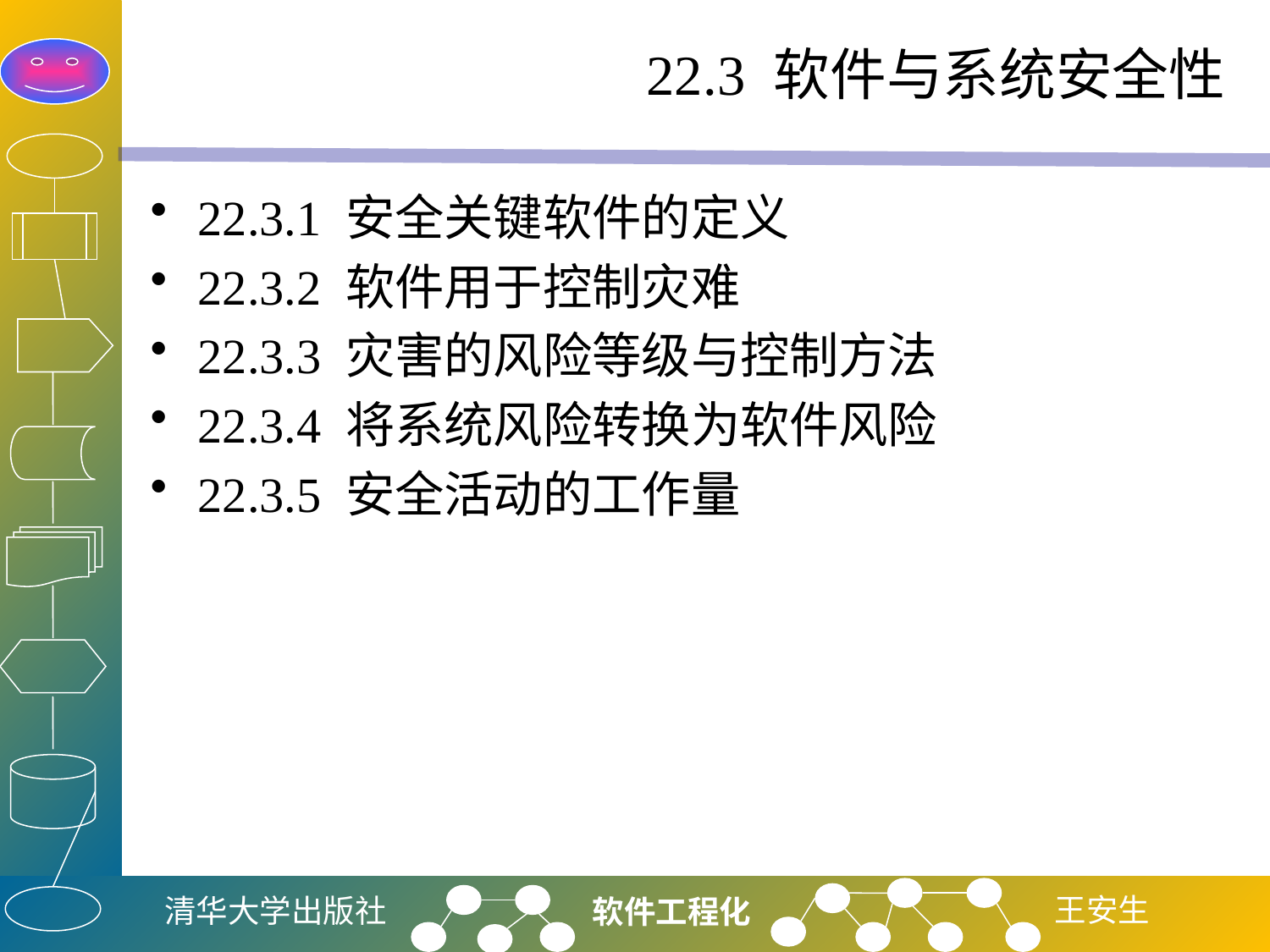

# 22.3 软件与系统安全性
22.3.1 安全关键软件的定义
22.3.2 软件用于控制灾难
22.3.3 灾害的风险等级与控制方法
22.3.4 将系统风险转换为软件风险
22.3.5 安全活动的工作量